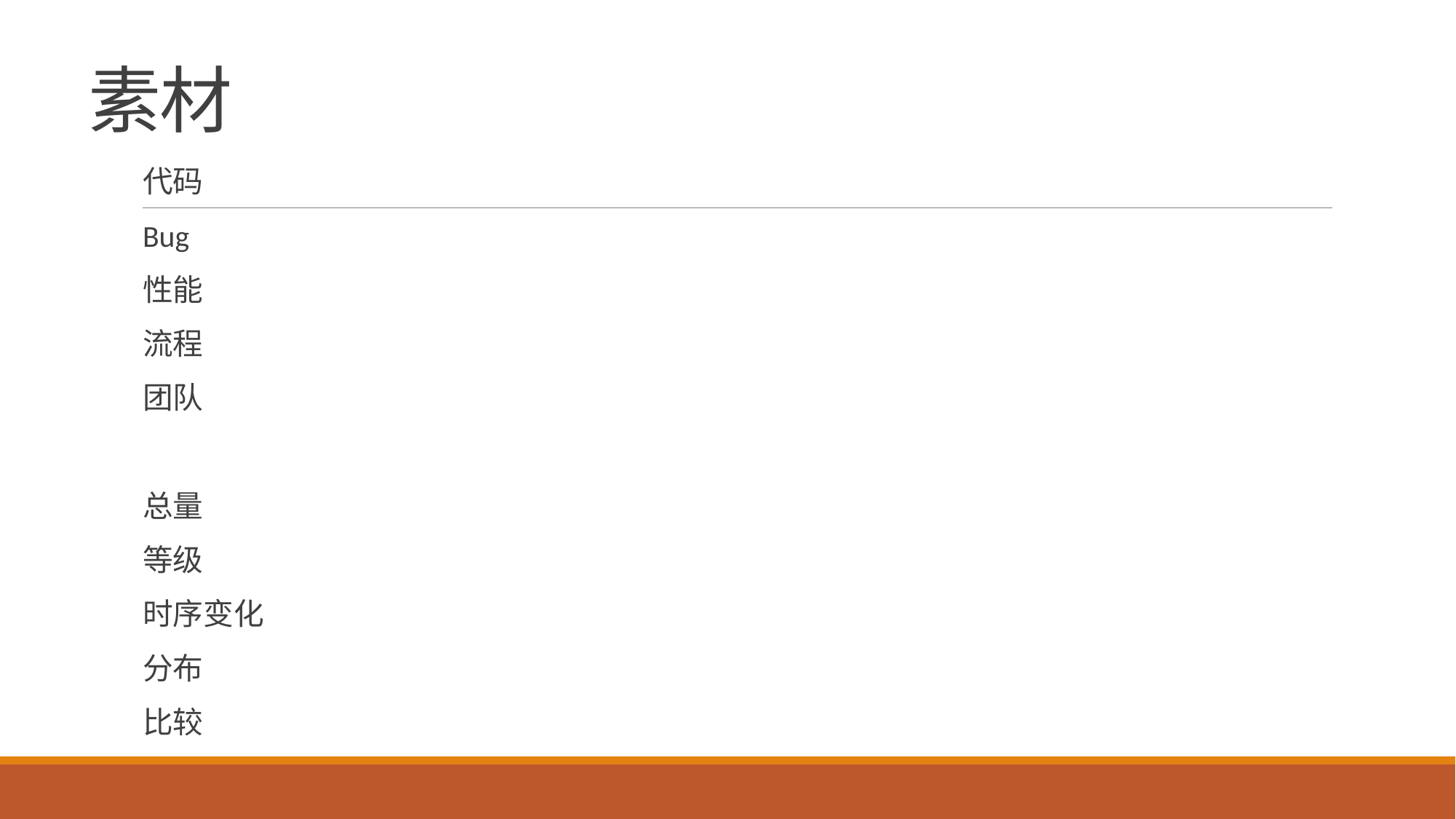

# 素材
代码
Bug
性能
流程
团队

总量
等级
时序变化
分布
比较